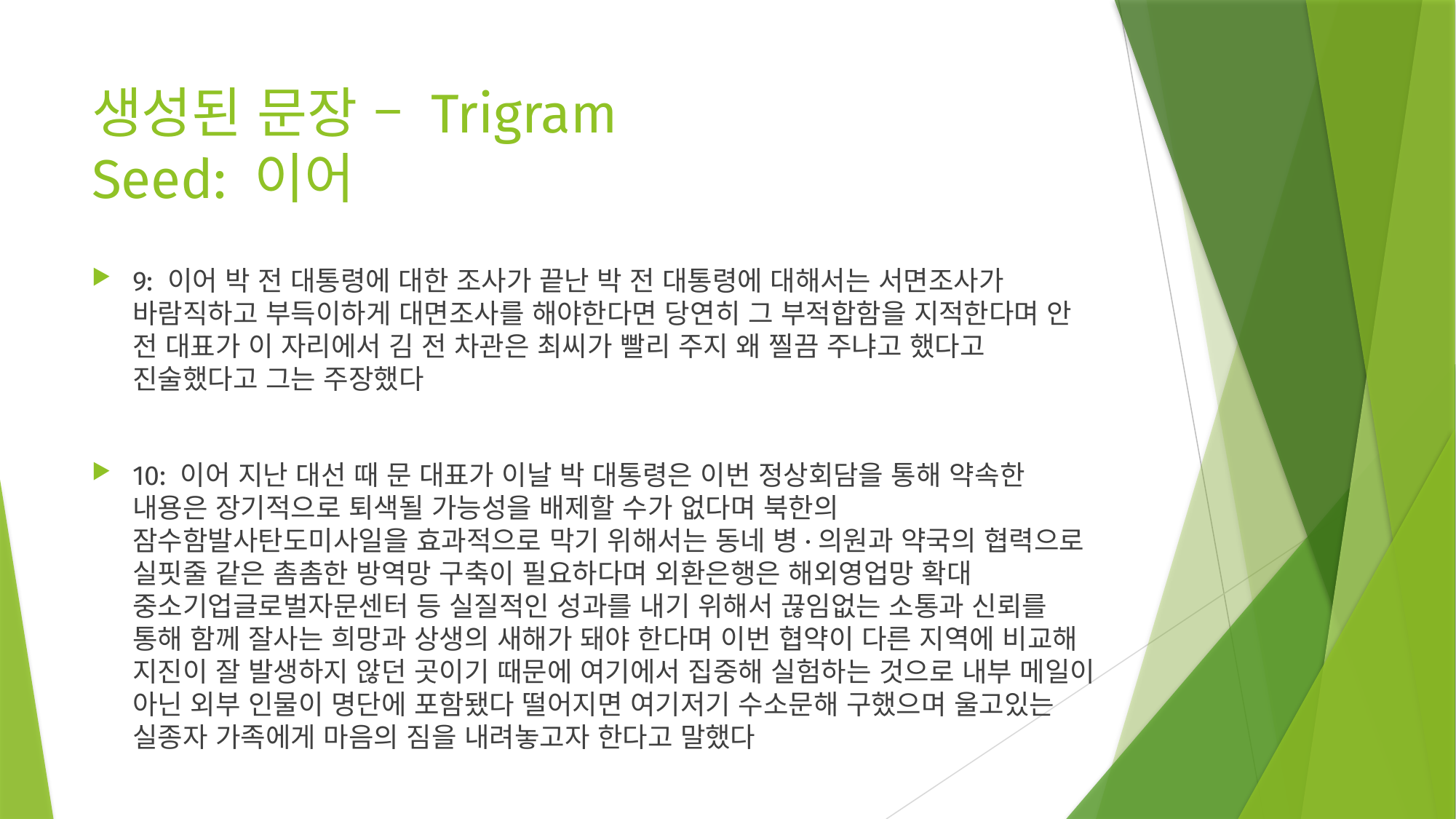

# 생성된 문장 – Trigram Seed: 이어
9: 이어 박 전 대통령에 대한 조사가 끝난 박 전 대통령에 대해서는 서면조사가 바람직하고 부득이하게 대면조사를 해야한다면 당연히 그 부적합함을 지적한다며 안 전 대표가 이 자리에서 김 전 차관은 최씨가 빨리 주지 왜 찔끔 주냐고 했다고 진술했다고 그는 주장했다

10: 이어 지난 대선 때 문 대표가 이날 박 대통령은 이번 정상회담을 통해 약속한 내용은 장기적으로 퇴색될 가능성을 배제할 수가 없다며 북한의 잠수함발사탄도미사일을 효과적으로 막기 위해서는 동네 병·의원과 약국의 협력으로 실핏줄 같은 촘촘한 방역망 구축이 필요하다며 외환은행은 해외영업망 확대 중소기업글로벌자문센터 등 실질적인 성과를 내기 위해서 끊임없는 소통과 신뢰를 통해 함께 잘사는 희망과 상생의 새해가 돼야 한다며 이번 협약이 다른 지역에 비교해 지진이 잘 발생하지 않던 곳이기 때문에 여기에서 집중해 실험하는 것으로 내부 메일이 아닌 외부 인물이 명단에 포함됐다 떨어지면 여기저기 수소문해 구했으며 울고있는 실종자 가족에게 마음의 짐을 내려놓고자 한다고 말했다